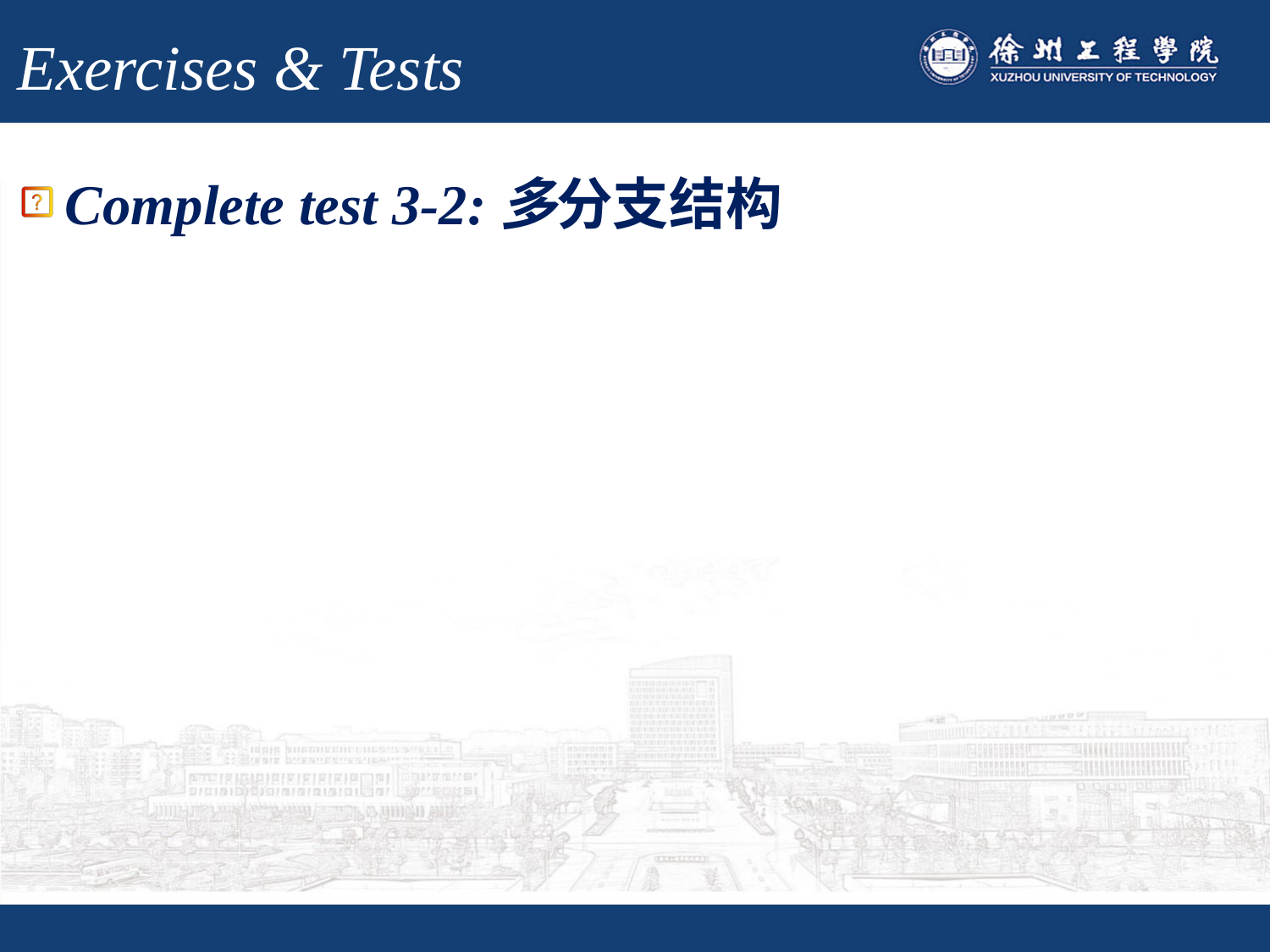

# Exercises & Tests
Complete test 3-2:多分支结构